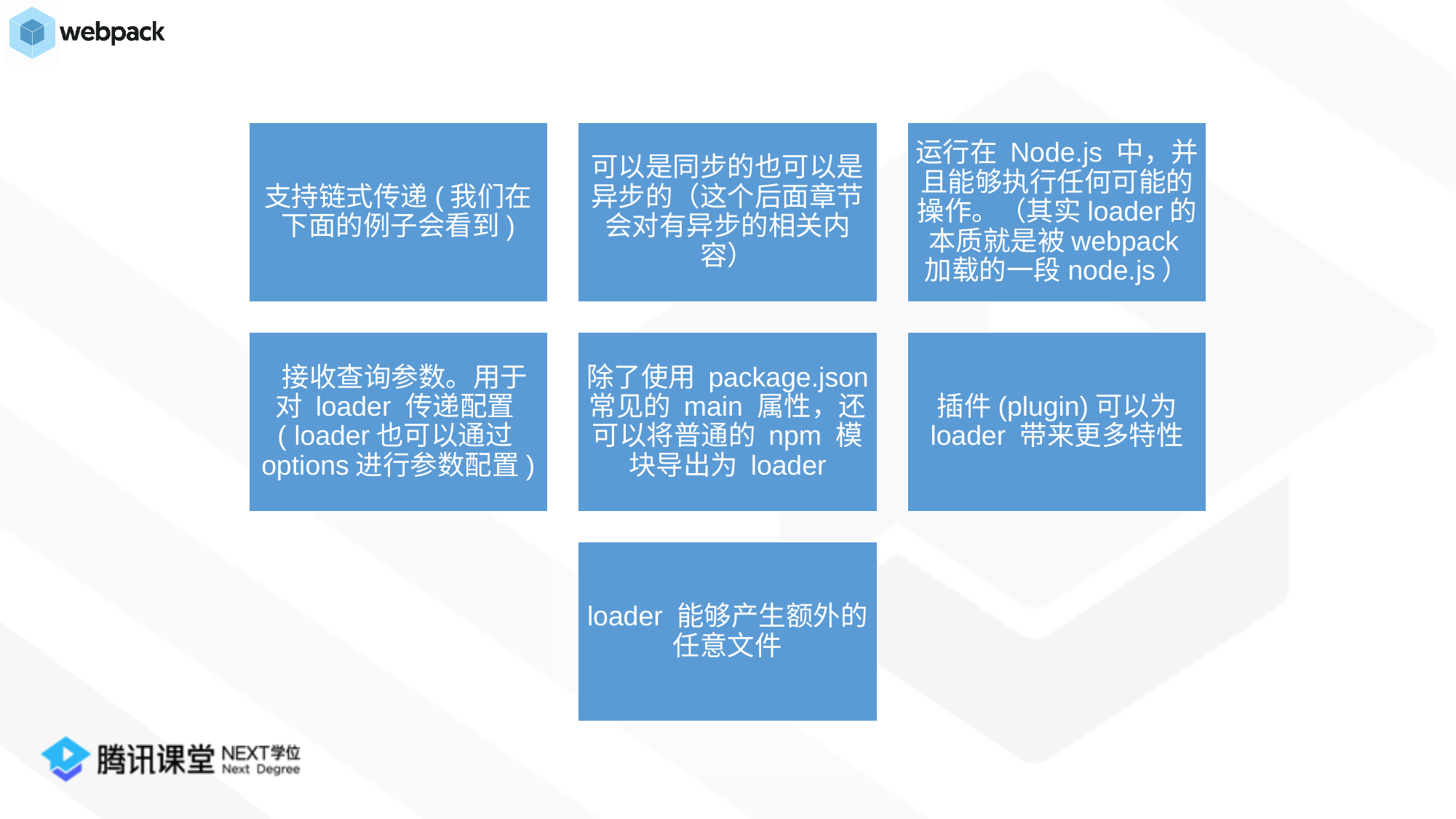

支持链式传递(我们在下面的例子会看到)
可以是同步的也可以是异步的（这个后面章节会对有异步的相关内容）
运行在 Node.js 中，并且能够执行任何可能的操作。（其实loader的本质就是被webpack加载的一段node.js）
 接收查询参数。用于对 loader 传递配置( loader也可以通过options进行参数配置)
除了使用 package.json 常见的 main 属性，还可以将普通的 npm 模块导出为 loader
插件(plugin)可以为 loader 带来更多特性
loader 能够产生额外的任意文件